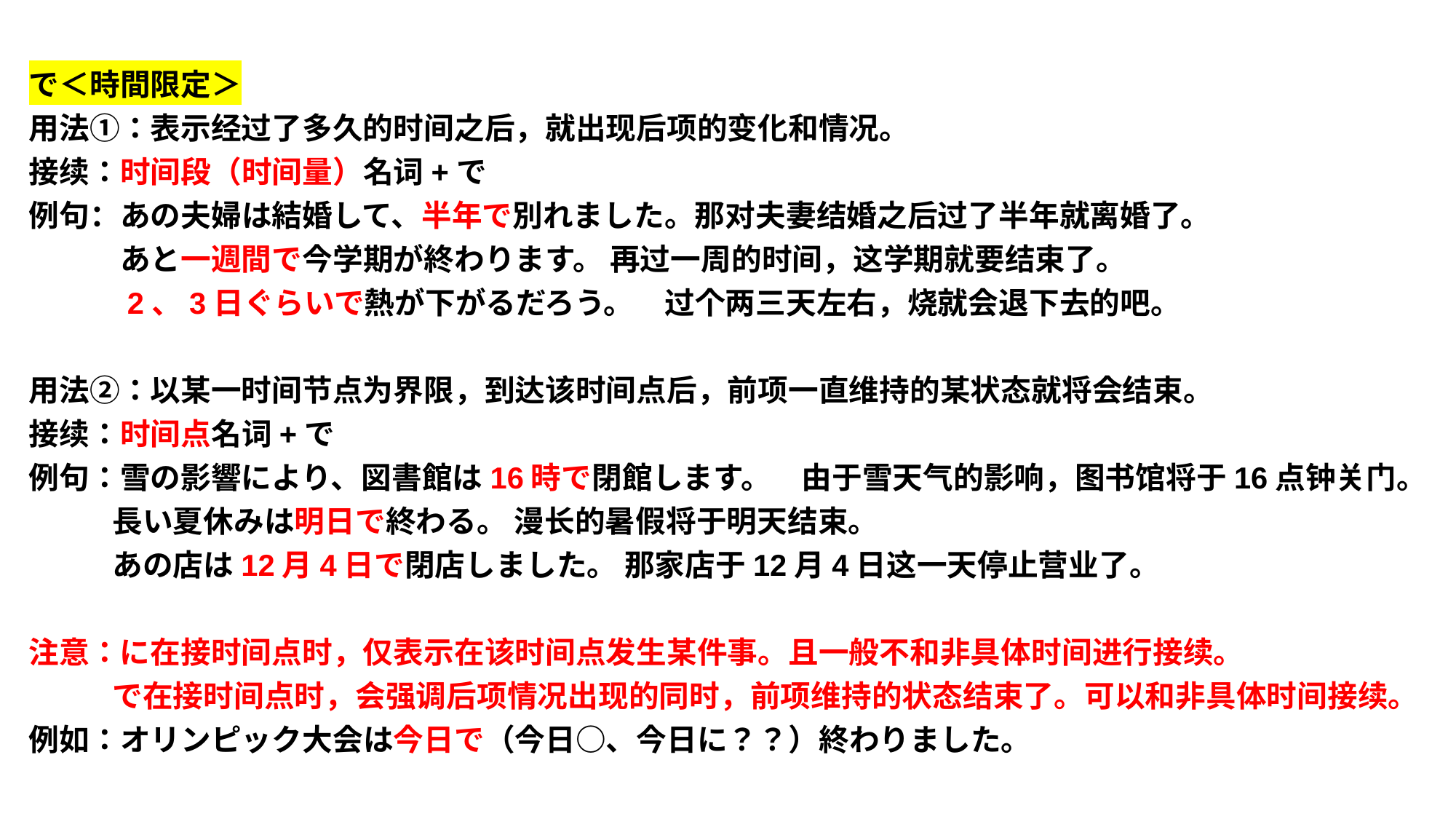

で＜時間限定＞
用法①：表示经过了多久的时间之后，就出现后项的变化和情况。
接续：时间段（时间量）名词+で
例句：あの夫婦は結婚して、半年で別れました。那对夫妻结婚之后过了半年就离婚了。
　　　あと一週間で今学期が終わります。 再过一周的时间，这学期就要结束了。
　　　2、3日ぐらいで熱が下がるだろう。　过个两三天左右，烧就会退下去的吧。

用法②：以某一时间节点为界限，到达该时间点后，前项一直维持的某状态就将会结束。
接续：时间点名词+で
例句：雪の影響により、図書館は16時で閉館します。　由于雪天气的影响，图书馆将于16点钟关门。
           長い夏休みは明日で終わる。 漫长的暑假将于明天结束。
           あの店は12月4日で閉店しました。 那家店于12月4日这一天停止营业了。

注意：に在接时间点时，仅表示在该时间点发生某件事。且一般不和非具体时间进行接续。
           で在接时间点时，会强调后项情况出现的同时，前项维持的状态结束了。可以和非具体时间接续。
例如：オリンピック大会は今日で（今日○、今日に？？）終わりました。